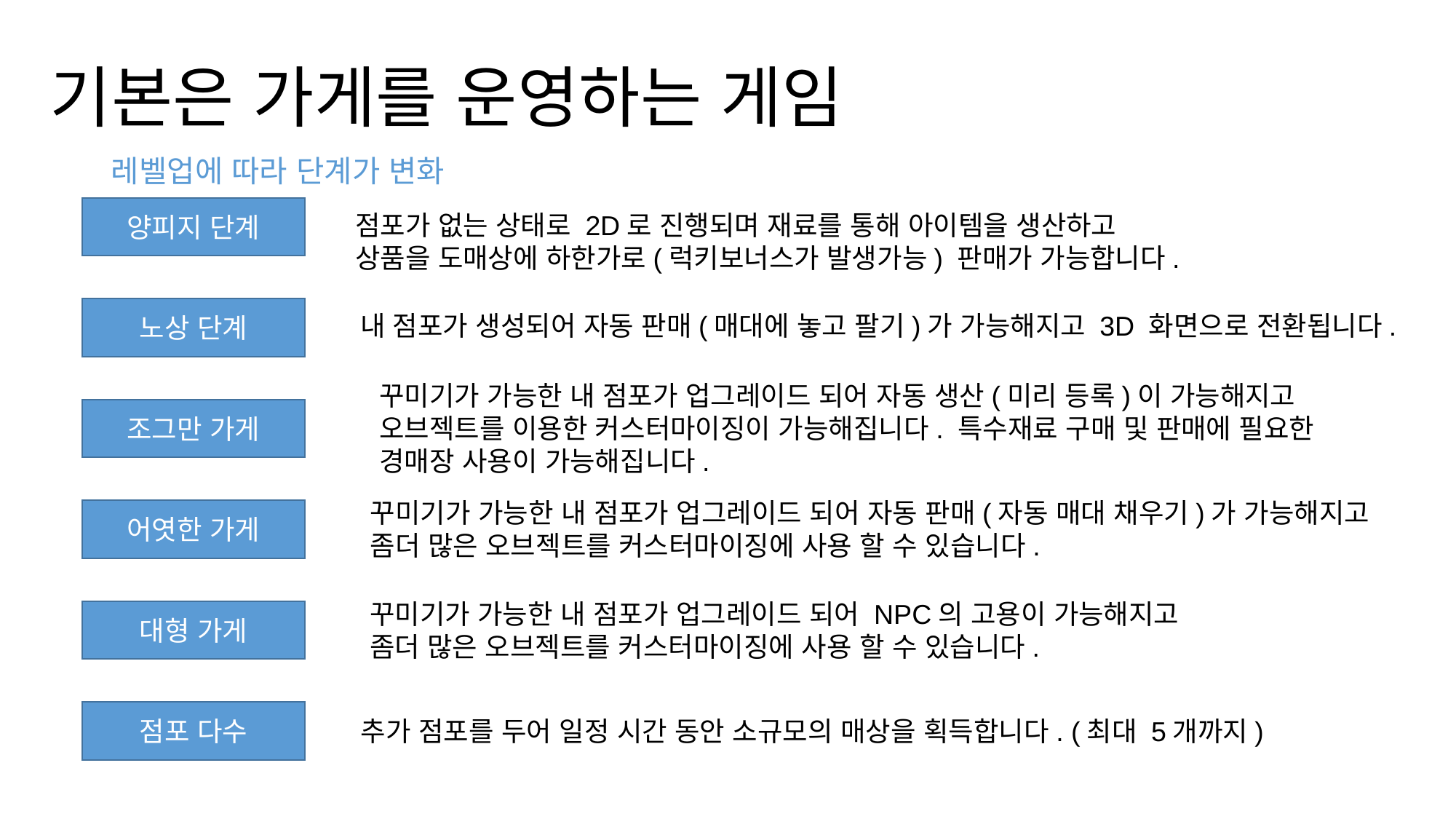

# 기본은 가게를 운영하는 게임
레벨업에 따라 단계가 변화
양피지 단계
점포가 없는 상태로 2D로 진행되며 재료를 통해 아이템을 생산하고
상품을 도매상에 하한가로(럭키보너스가 발생가능) 판매가 가능합니다.
노상 단계
내 점포가 생성되어 자동 판매(매대에 놓고 팔기)가 가능해지고 3D 화면으로 전환됩니다.
꾸미기가 가능한 내 점포가 업그레이드 되어 자동 생산(미리 등록)이 가능해지고
오브젝트를 이용한 커스터마이징이 가능해집니다. 특수재료 구매 및 판매에 필요한
경매장 사용이 가능해집니다.
조그만 가게
꾸미기가 가능한 내 점포가 업그레이드 되어 자동 판매(자동 매대 채우기)가 가능해지고
좀더 많은 오브젝트를 커스터마이징에 사용 할 수 있습니다.
어엿한 가게
꾸미기가 가능한 내 점포가 업그레이드 되어 NPC의 고용이 가능해지고
좀더 많은 오브젝트를 커스터마이징에 사용 할 수 있습니다.
대형 가게
점포 다수
추가 점포를 두어 일정 시간 동안 소규모의 매상을 획득합니다. (최대 5개까지)